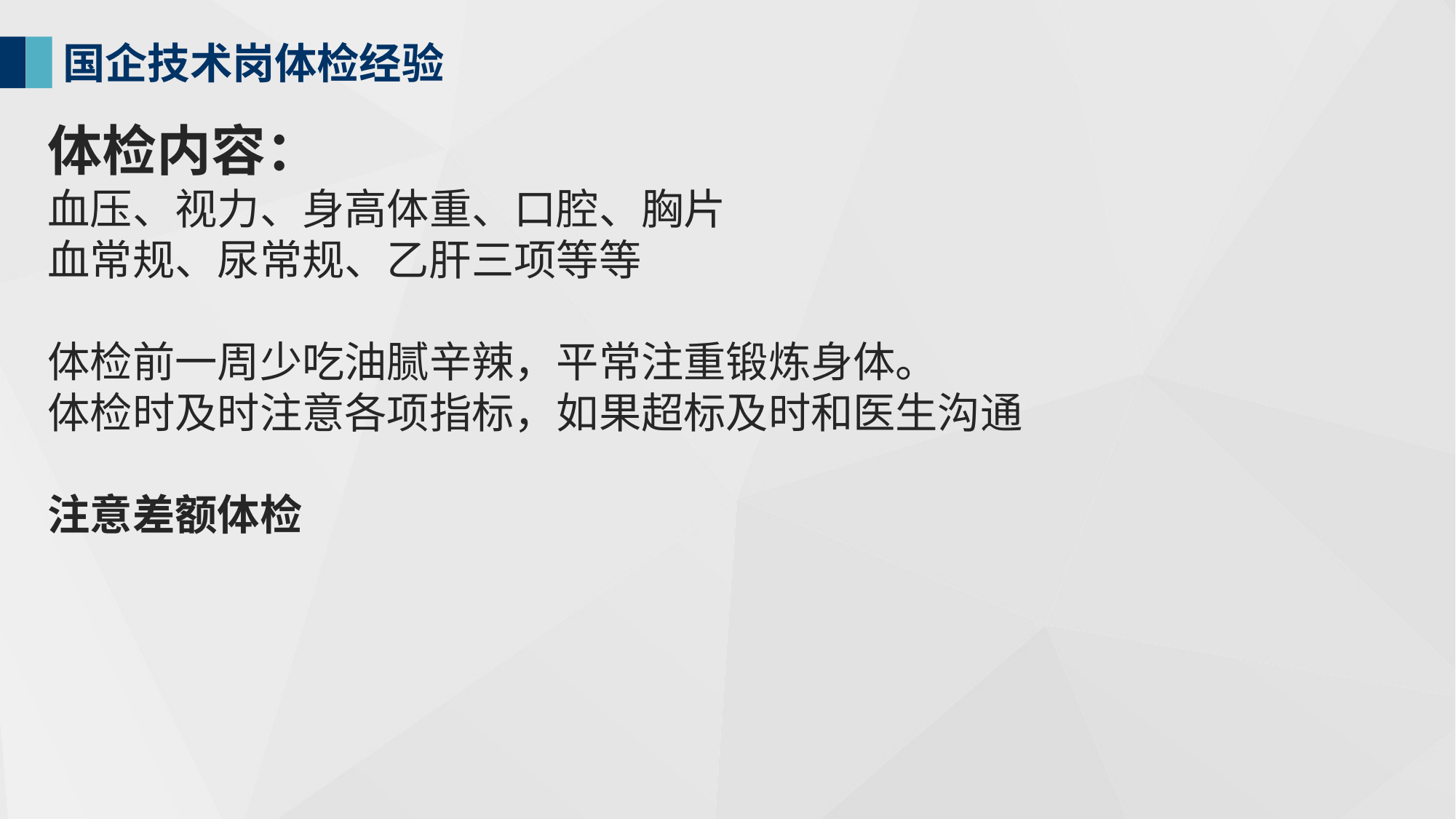

国企技术岗体检经验

体检内容：
血压、视力、身高体重、口腔、胸片
血常规、尿常规、乙肝三项等等

体检前一周少吃油腻辛辣，平常注重锻炼身体。
体检时及时注意各项指标，如果超标及时和医生沟通

注意差额体检

31